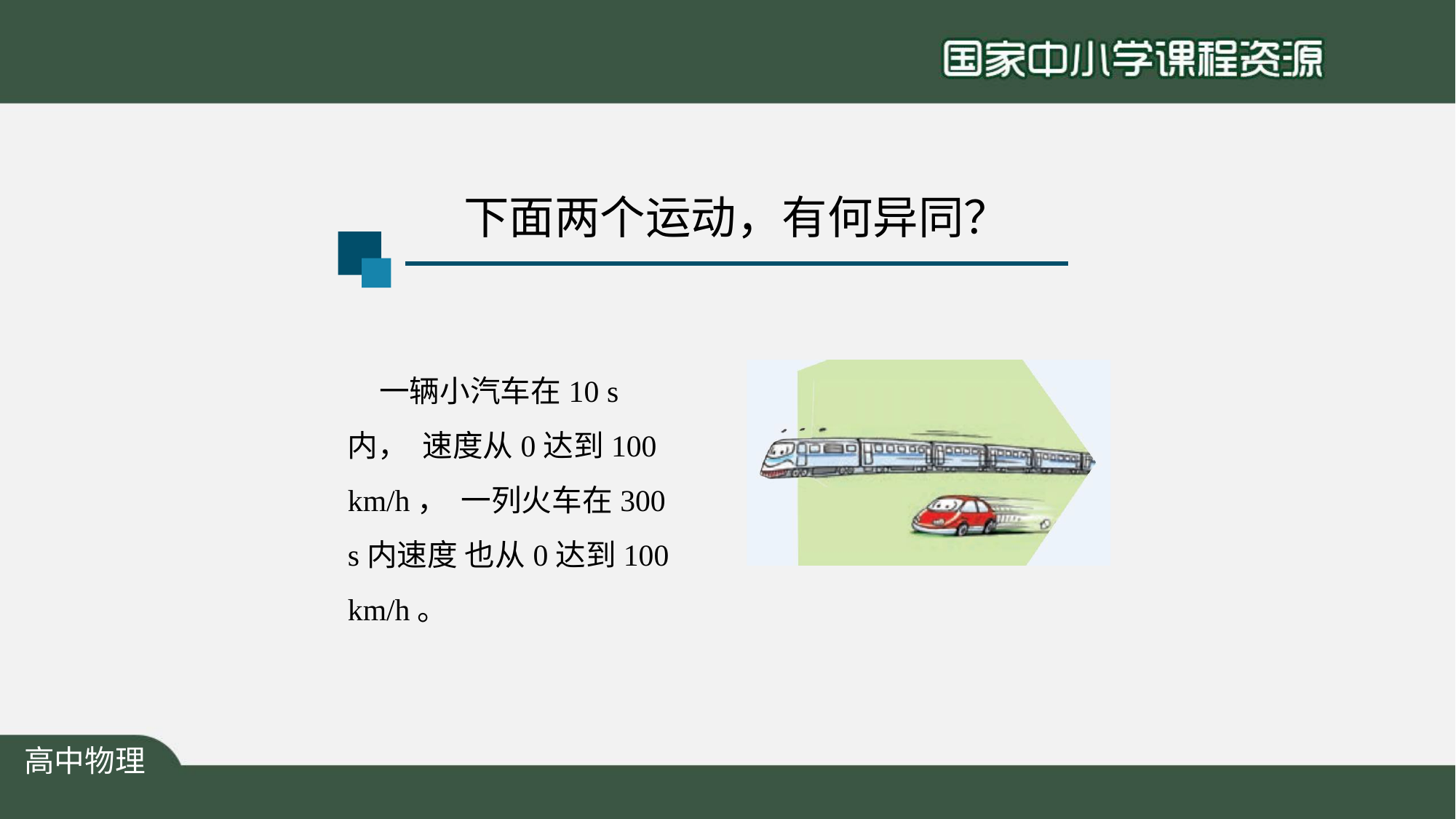

# 下面两个运动，有何异同？

一辆小汽车在10 s内，  速度从0达到100 km/h，  一列火车在300 s内速度 也从0达到100 km/h。

高中物理